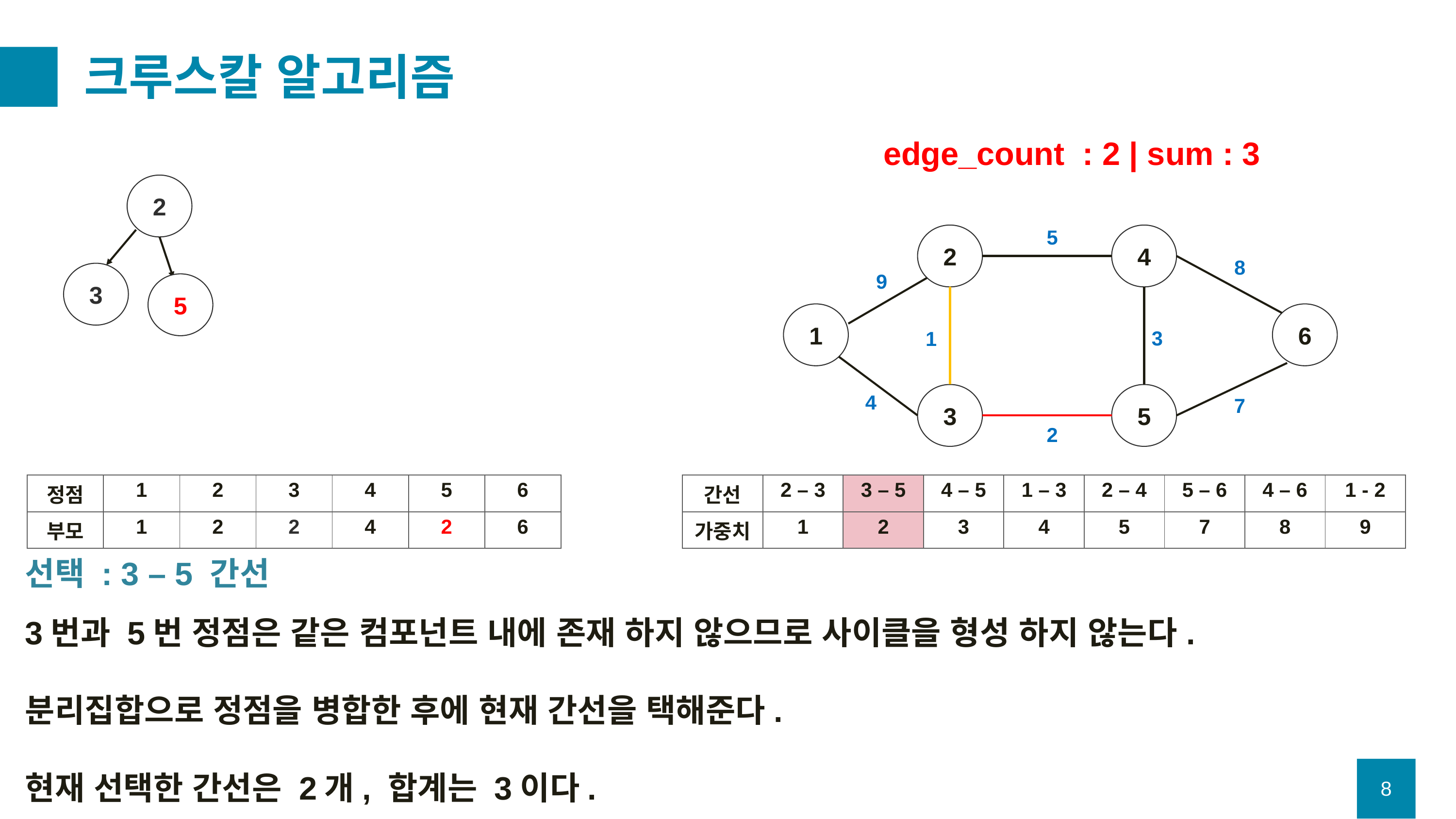

# 크루스칼 알고리즘
edge_count  : 2 | sum : 3
2
5
2
4
8
3
9
5
1
6
3
1
3
5
4
7
2
| 정점 | 1 | 2 | 3 | 4 | 5 | 6 |
| --- | --- | --- | --- | --- | --- | --- |
| 부모 | 1 | 2 | 2 | 4 | 2 | 6 |
| 간선 | 2 – 3 | 3 – 5 | 4 – 5 | 1 – 3 | 2 – 4 | 5 – 6 | 4 – 6 | 1 - 2 |
| --- | --- | --- | --- | --- | --- | --- | --- | --- |
| 가중치 | 1 | 2 | 3 | 4 | 5 | 7 | 8 | 9 |
선택 : 3 – 5 간선
3번과 5번 정점은 같은 컴포넌트 내에 존재 하지 않으므로 사이클을 형성 하지 않는다.

분리집합으로 정점을 병합한 후에 현재 간선을 택해준다.

현재 선택한 간선은 2개, 합계는 3이다.
8